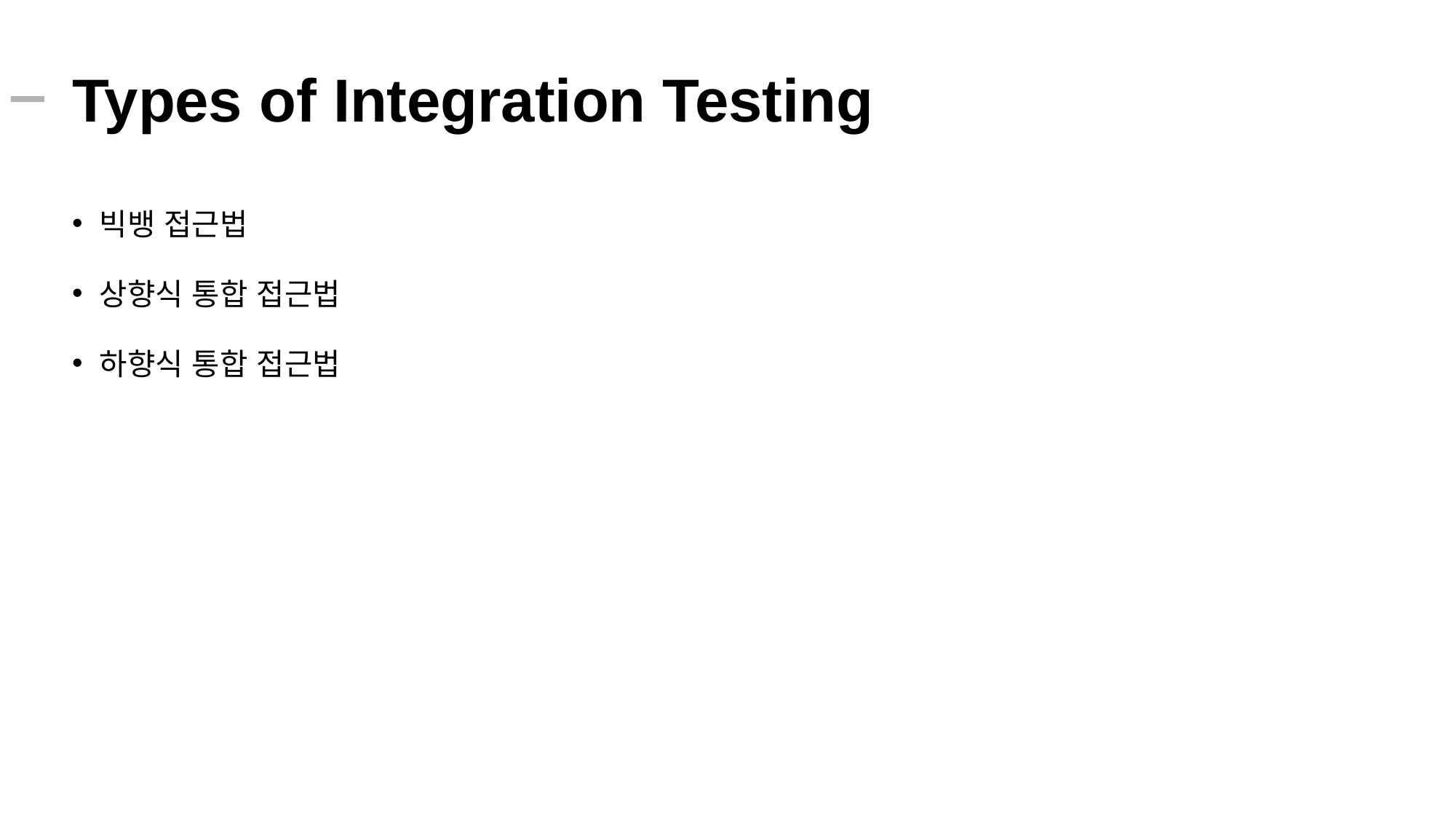

# Types of Integration Testing

빅뱅 접근법
상향식 통합 접근법
하향식 통합 접근법